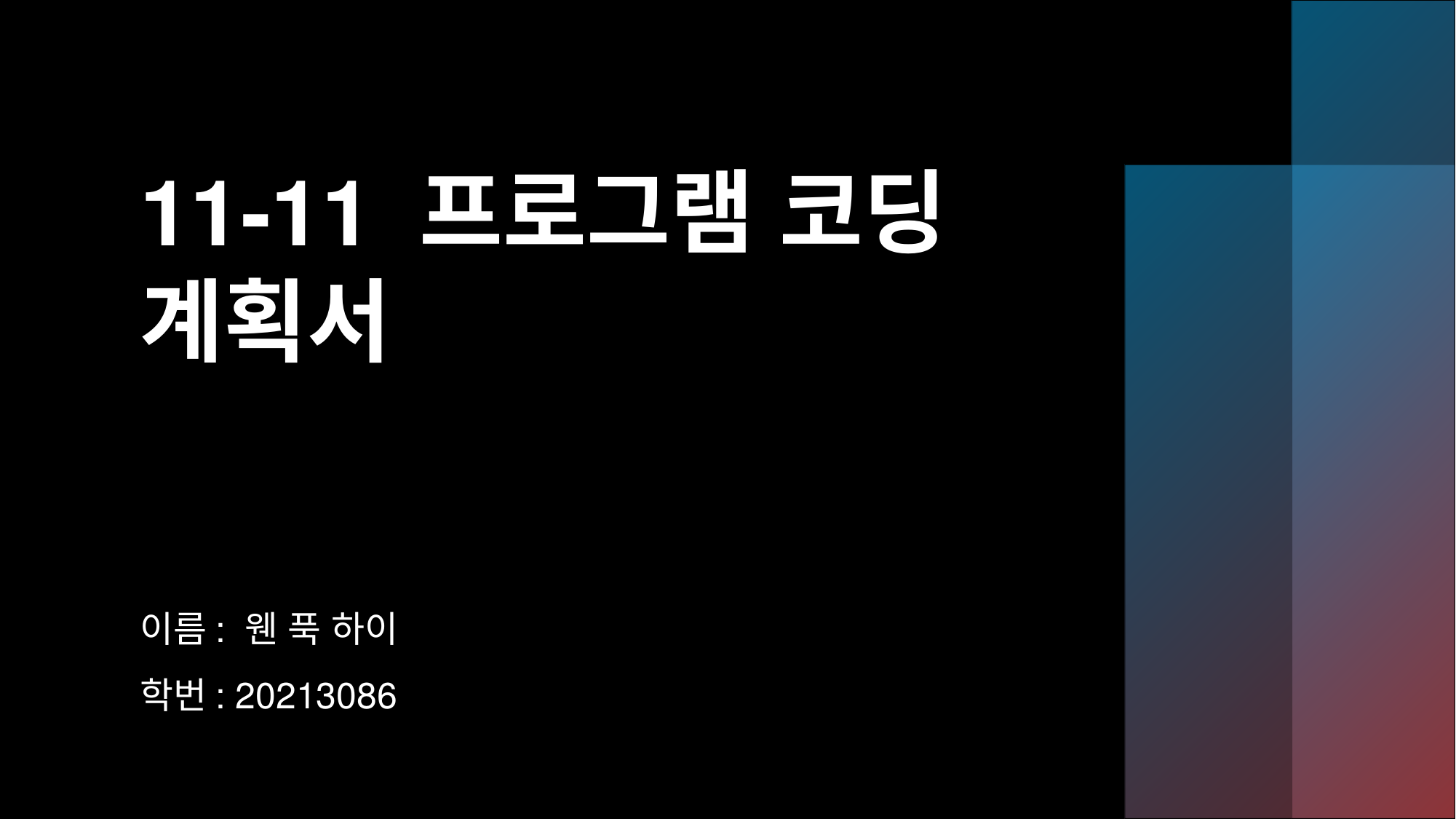

# 11-11 프로그램 코딩 계획서

이름: 웬 푹 하이
학번: 20213086